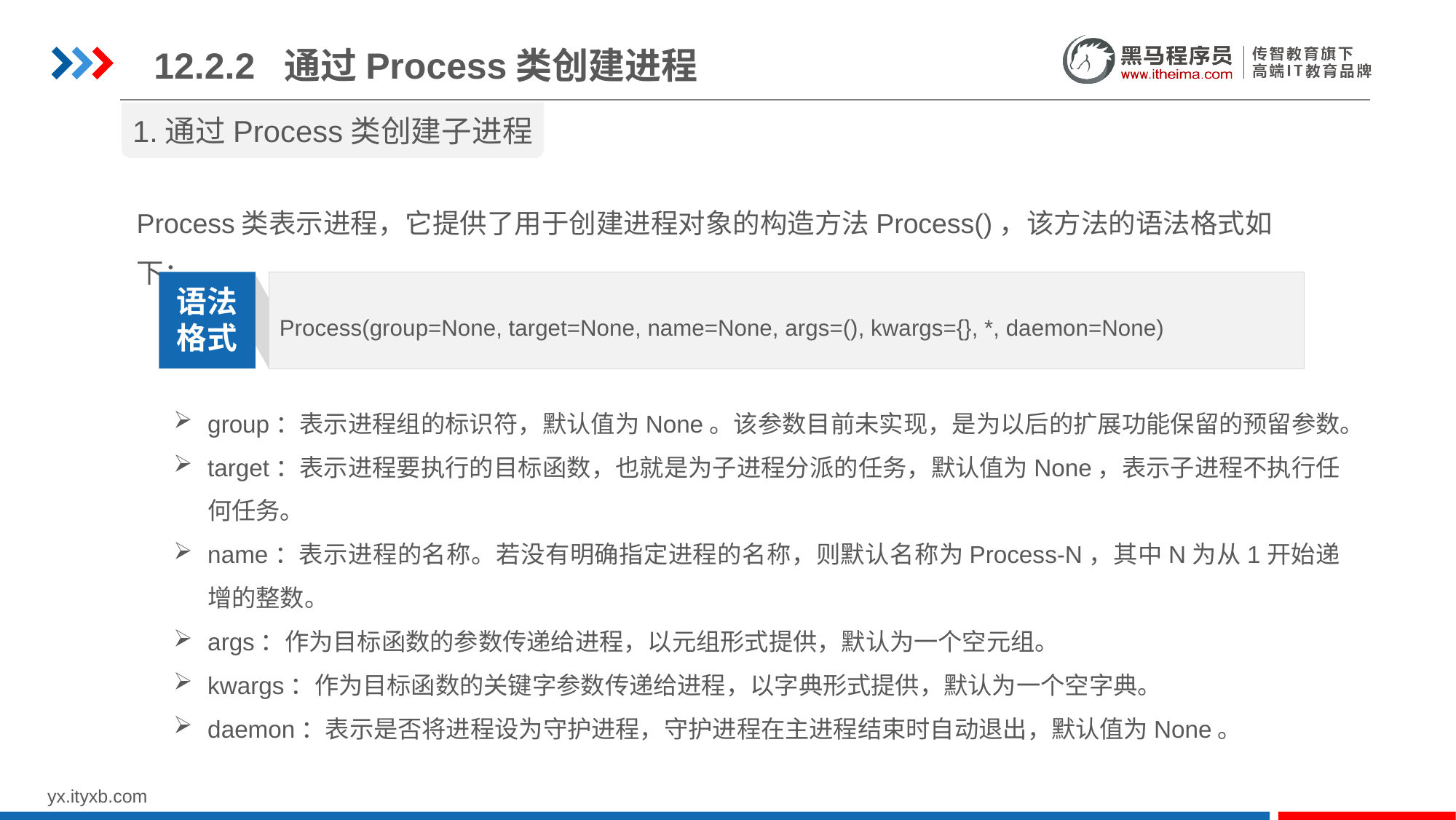

12.2.2  通过Process类创建进程

1.通过Process类创建子进程
Process类表示进程，它提供了用于创建进程对象的构造方法Process()，该方法的语法格式如下：

Process(group=None, target=None, name=None, args=(), kwargs={}, *, daemon=None)

语法
格式
group：表示进程组的标识符，默认值为None。该参数目前未实现，是为以后的扩展功能保留的预留参数。
target：表示进程要执行的目标函数，也就是为子进程分派的任务，默认值为None，表示子进程不执行任何任务。
name：表示进程的名称。若没有明确指定进程的名称，则默认名称为Process-N，其中N为从1开始递增的整数。
args：作为目标函数的参数传递给进程，以元组形式提供，默认为一个空元组。
kwargs：作为目标函数的关键字参数传递给进程，以字典形式提供，默认为一个空字典。
daemon：表示是否将进程设为守护进程，守护进程在主进程结束时自动退出，默认值为None。